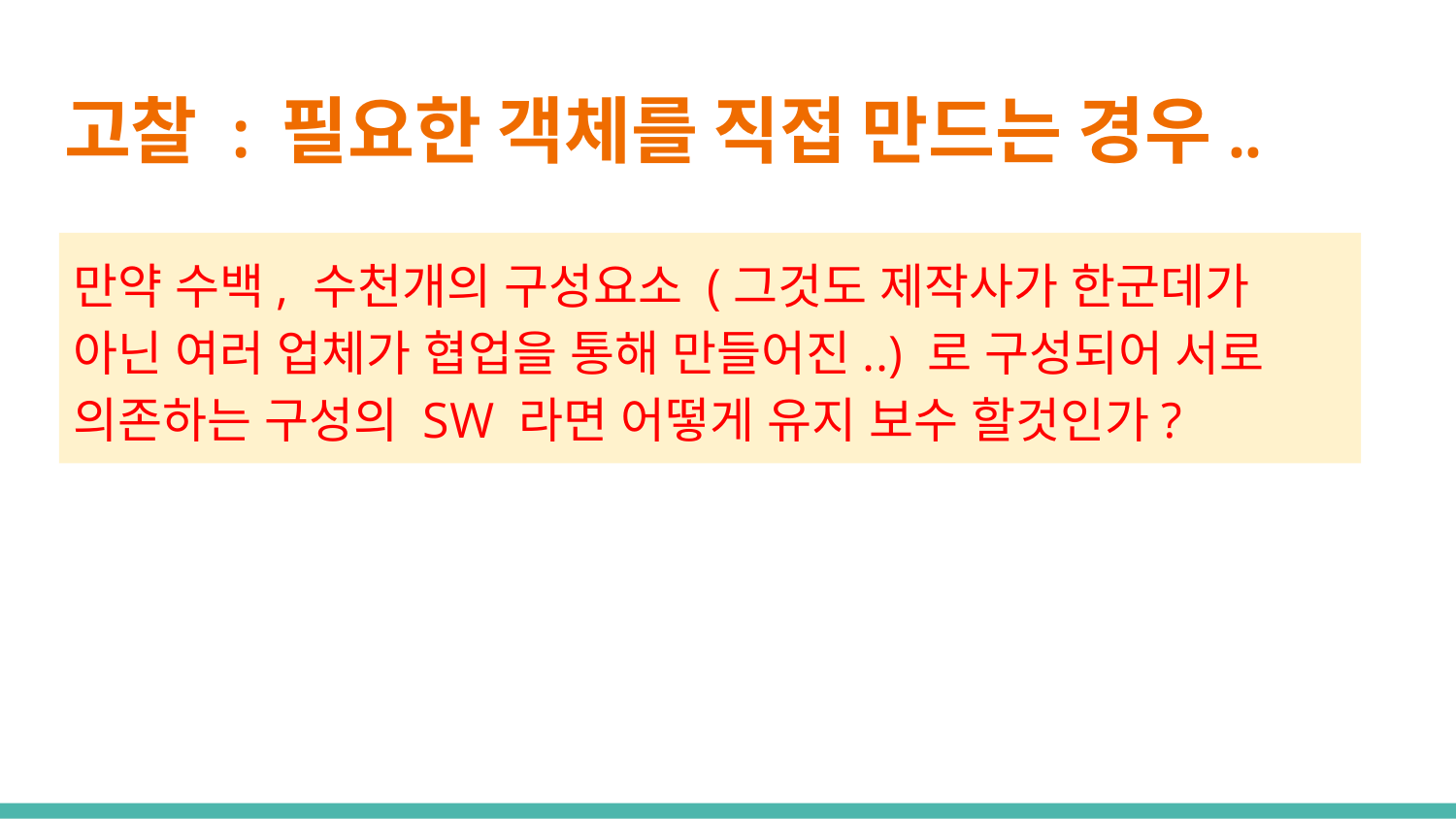

# 고찰 : 필요한 객체를 직접 만드는 경우..
만약 수백, 수천개의 구성요소 (그것도 제작사가 한군데가 아닌 여러 업체가 협업을 통해 만들어진..) 로 구성되어 서로 의존하는 구성의 SW 라면 어떻게 유지 보수 할것인가?